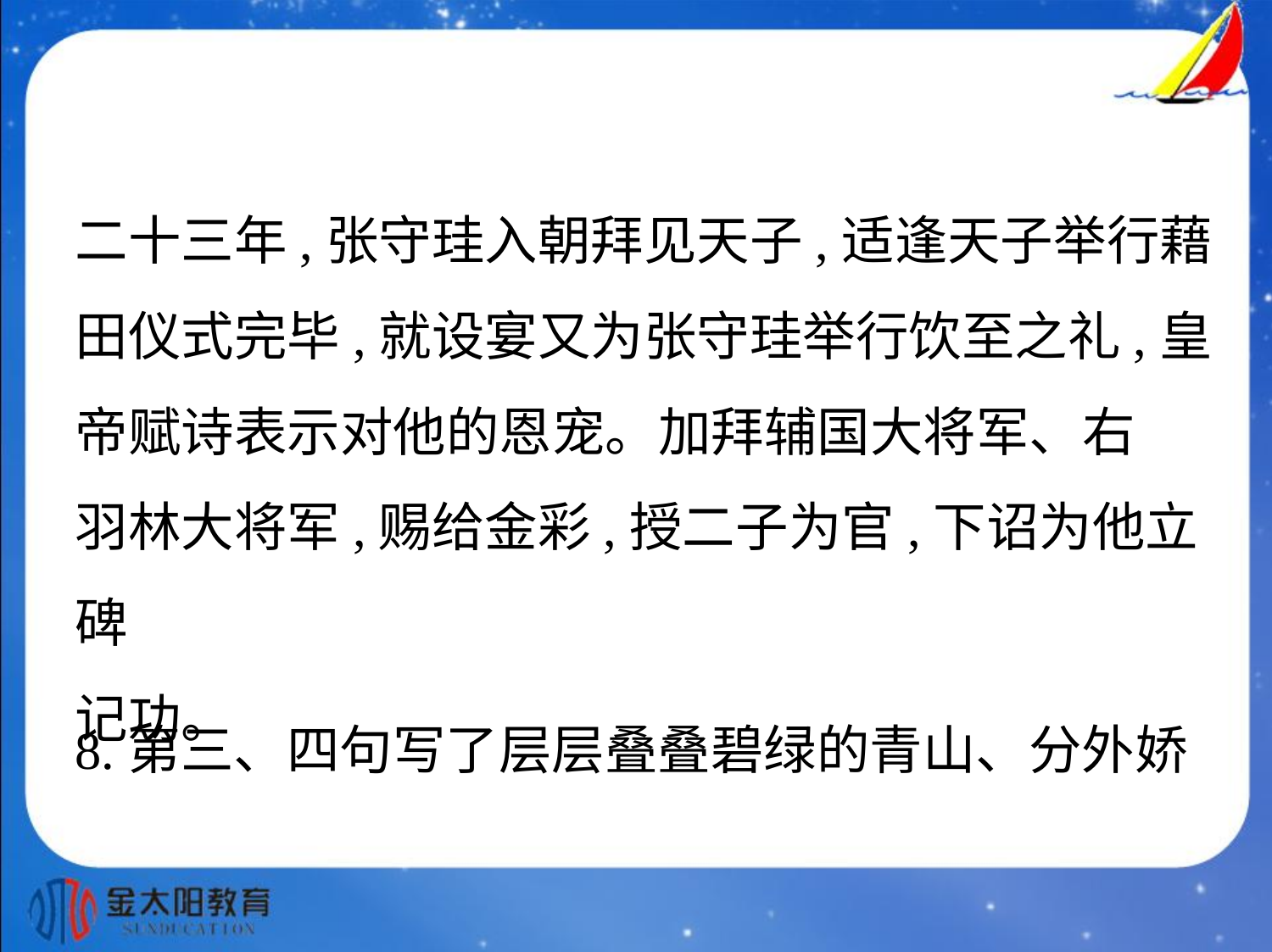

二十三年,张守珪入朝拜见天子,适逢天子举行藉
田仪式完毕,就设宴又为张守珪举行饮至之礼,皇
帝赋诗表示对他的恩宠。加拜辅国大将军、右
羽林大将军,赐给金彩,授二子为官,下诏为他立碑
记功。
8.第三、四句写了层层叠叠碧绿的青山、分外娇